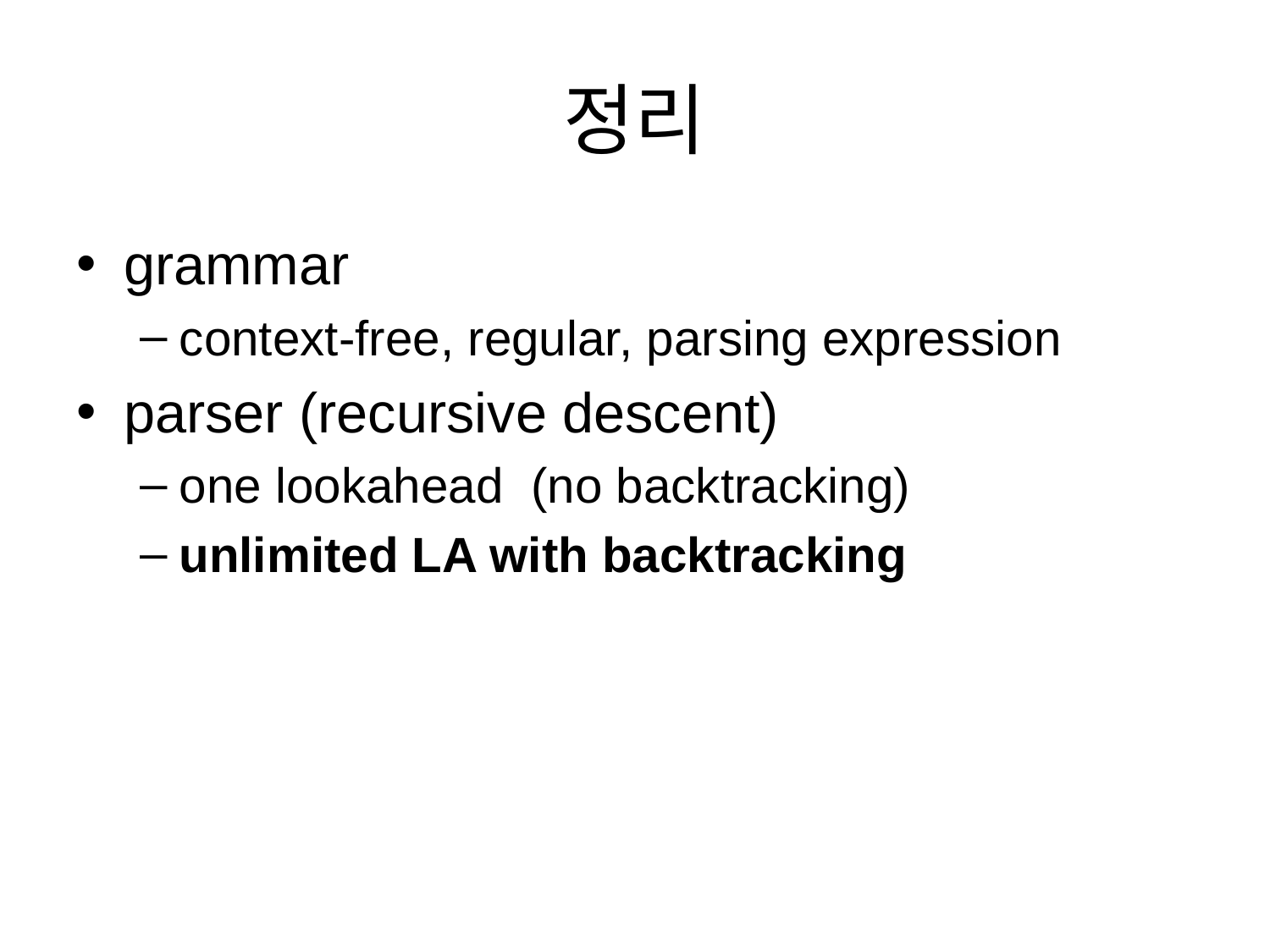

# 정리
grammar
context-free, regular, parsing expression
parser (recursive descent)
one lookahead  (no backtracking)
unlimited LA with backtracking